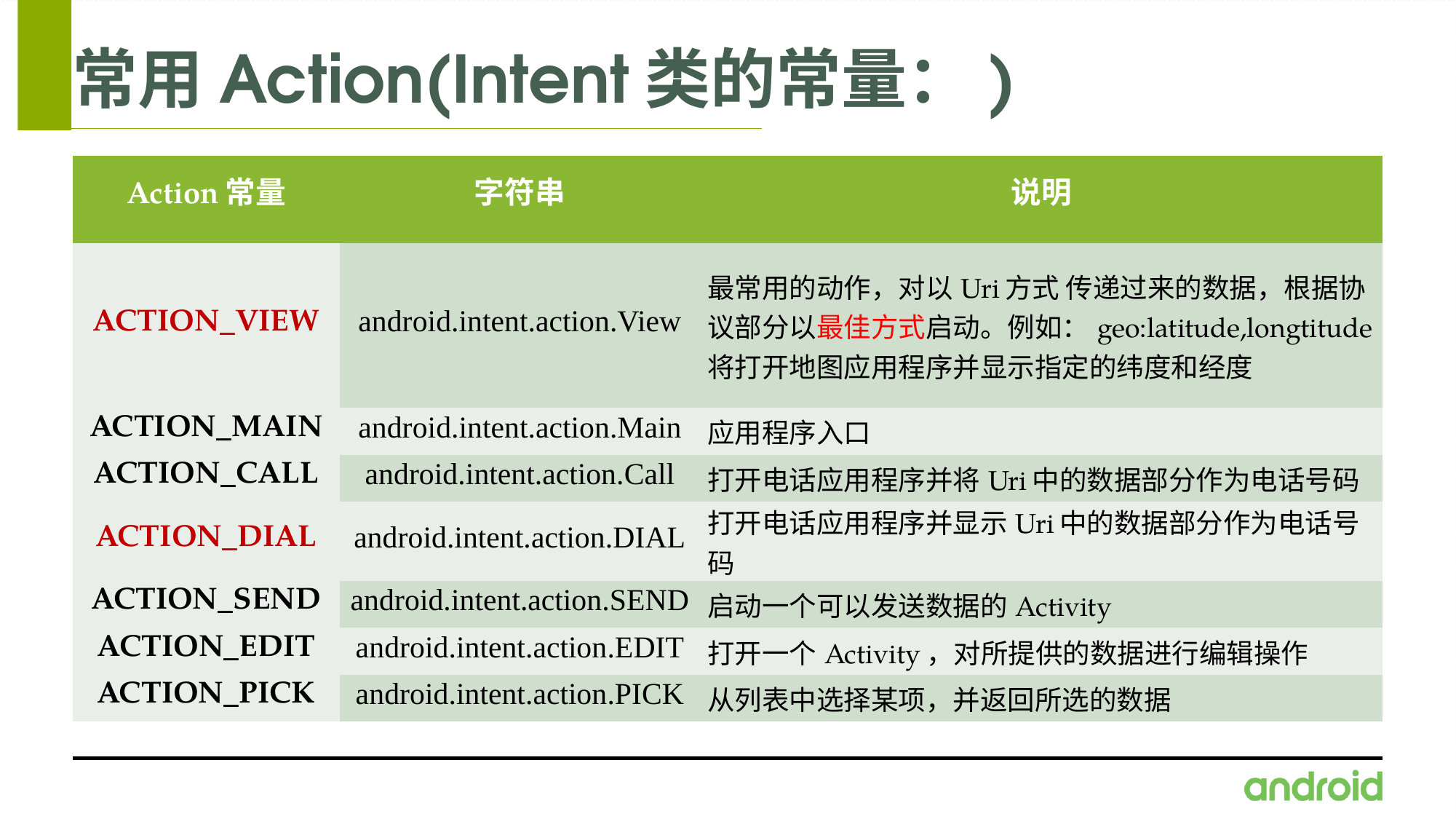

# 常用Action(Intent类的常量：)
| Action常量 | 字符串 | 说明 |
| --- | --- | --- |
| ACTION\_VIEW | android.intent.action.View | 最常用的动作，对以Uri方式 传递过来的数据，根据协议部分以最佳方式启动。例如：geo:latitude,longtitude将打开地图应用程序并显示指定的纬度和经度 |
| ACTION\_MAIN | android.intent.action.Main | 应用程序入口 |
| ACTION\_CALL | android.intent.action.Call | 打开电话应用程序并将Uri中的数据部分作为电话号码 |
| ACTION\_DIAL | android.intent.action.DIAL | 打开电话应用程序并显示Uri中的数据部分作为电话号码 |
| ACTION\_SEND | android.intent.action.SEND | 启动一个可以发送数据的Activity |
| ACTION\_EDIT | android.intent.action.EDIT | 打开一个Activity，对所提供的数据进行编辑操作 |
| ACTION\_PICK | android.intent.action.PICK | 从列表中选择某项，并返回所选的数据 |